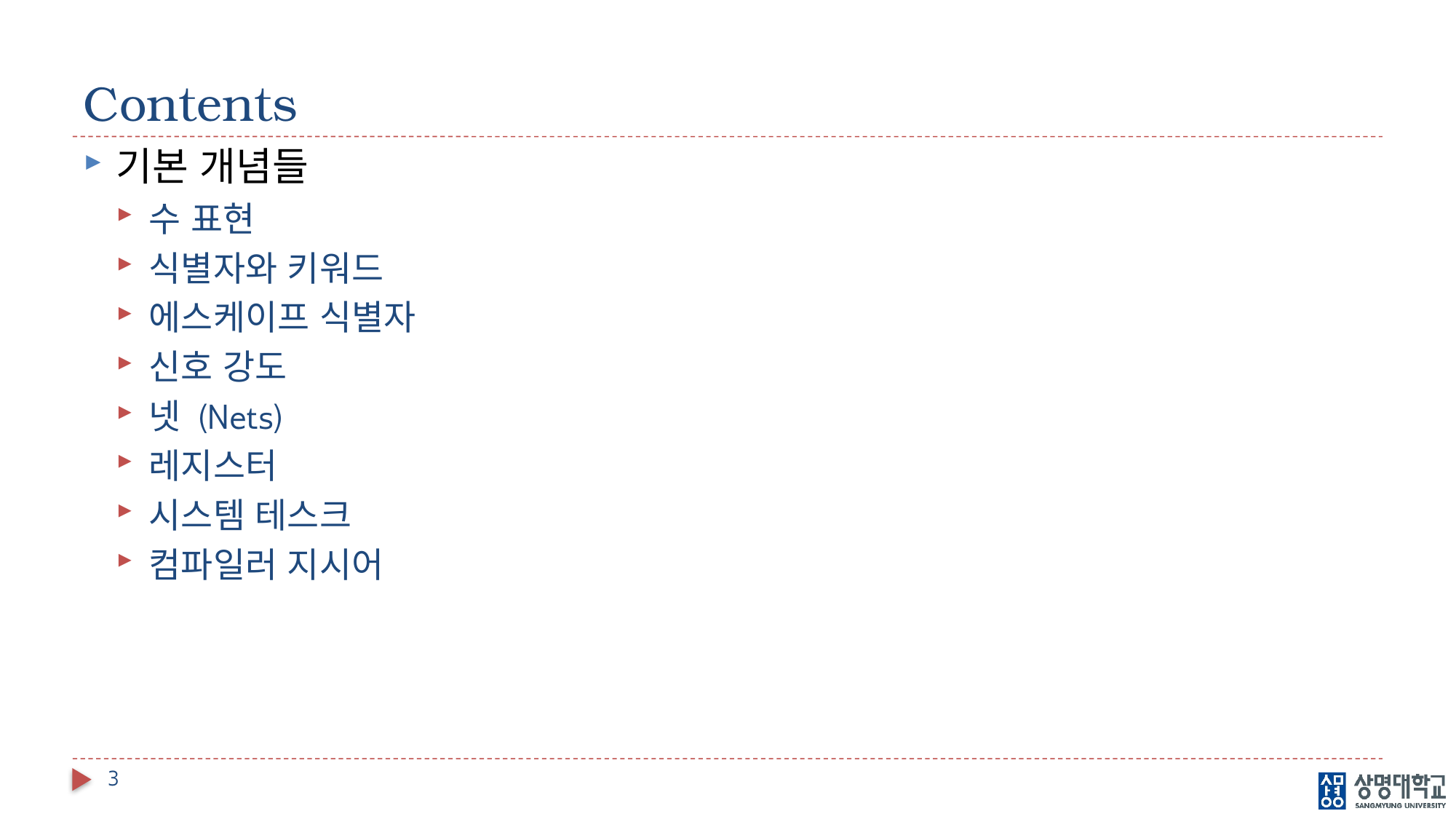

# Contents
기본 개념들
수 표현
식별자와 키워드
에스케이프 식별자
신호 강도
넷 (Nets)
레지스터
시스템 테스크
컴파일러 지시어

3